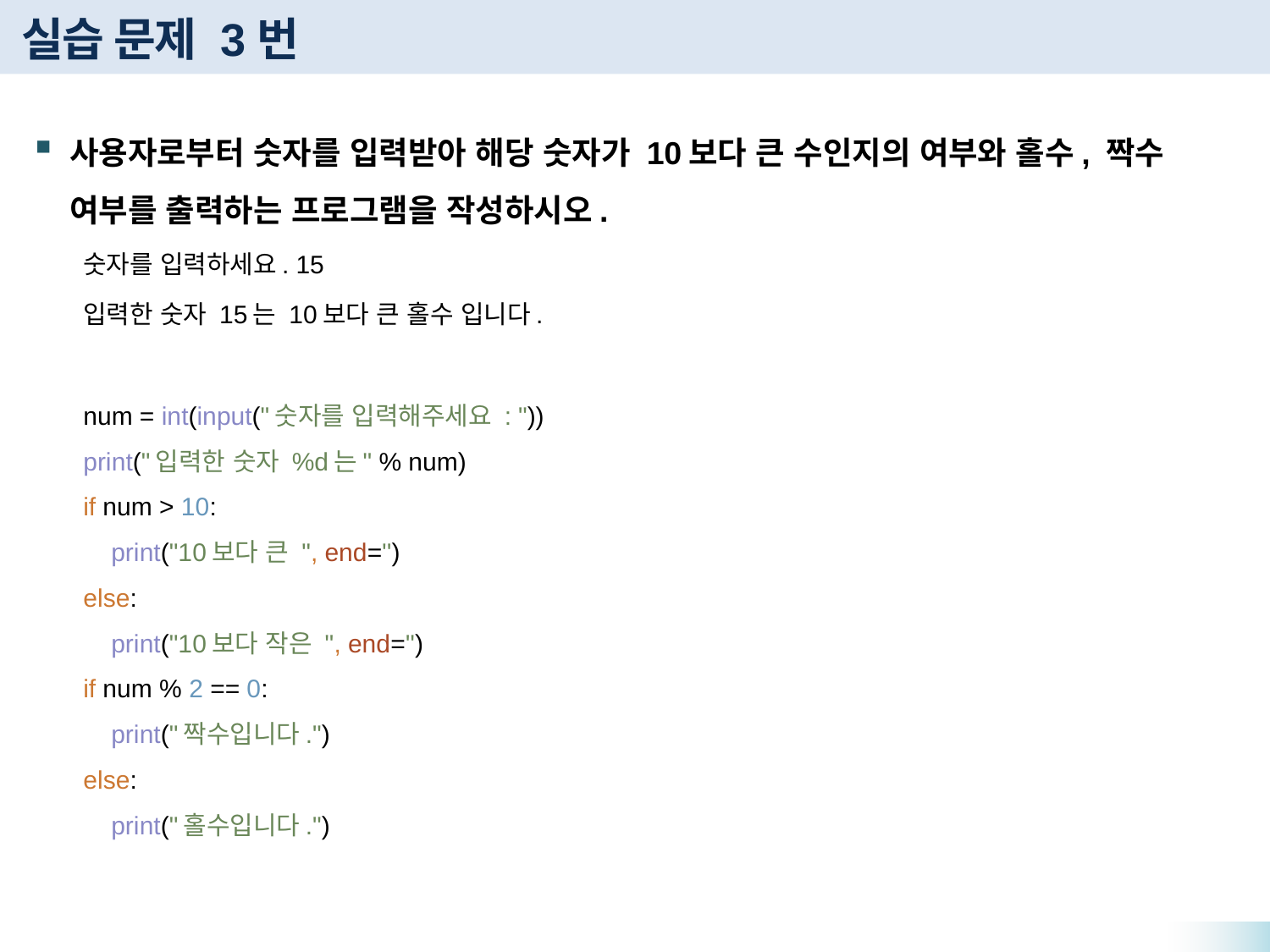

# 실습 문제 3번
사용자로부터 숫자를 입력받아 해당 숫자가 10보다 큰 수인지의 여부와 홀수, 짝수 여부를 출력하는 프로그램을 작성하시오.
숫자를 입력하세요. 15
입력한 숫자 15는 10보다 큰 홀수 입니다.

num = int(input("숫자를 입력해주세요 : "))
print("입력한 숫자 %d는" % num)
if num > 10:
    print("10보다 큰 ", end='')
else:
    print("10보다 작은 ", end='')
if num % 2 == 0:
    print("짝수입니다.")
else:
    print("홀수입니다.")